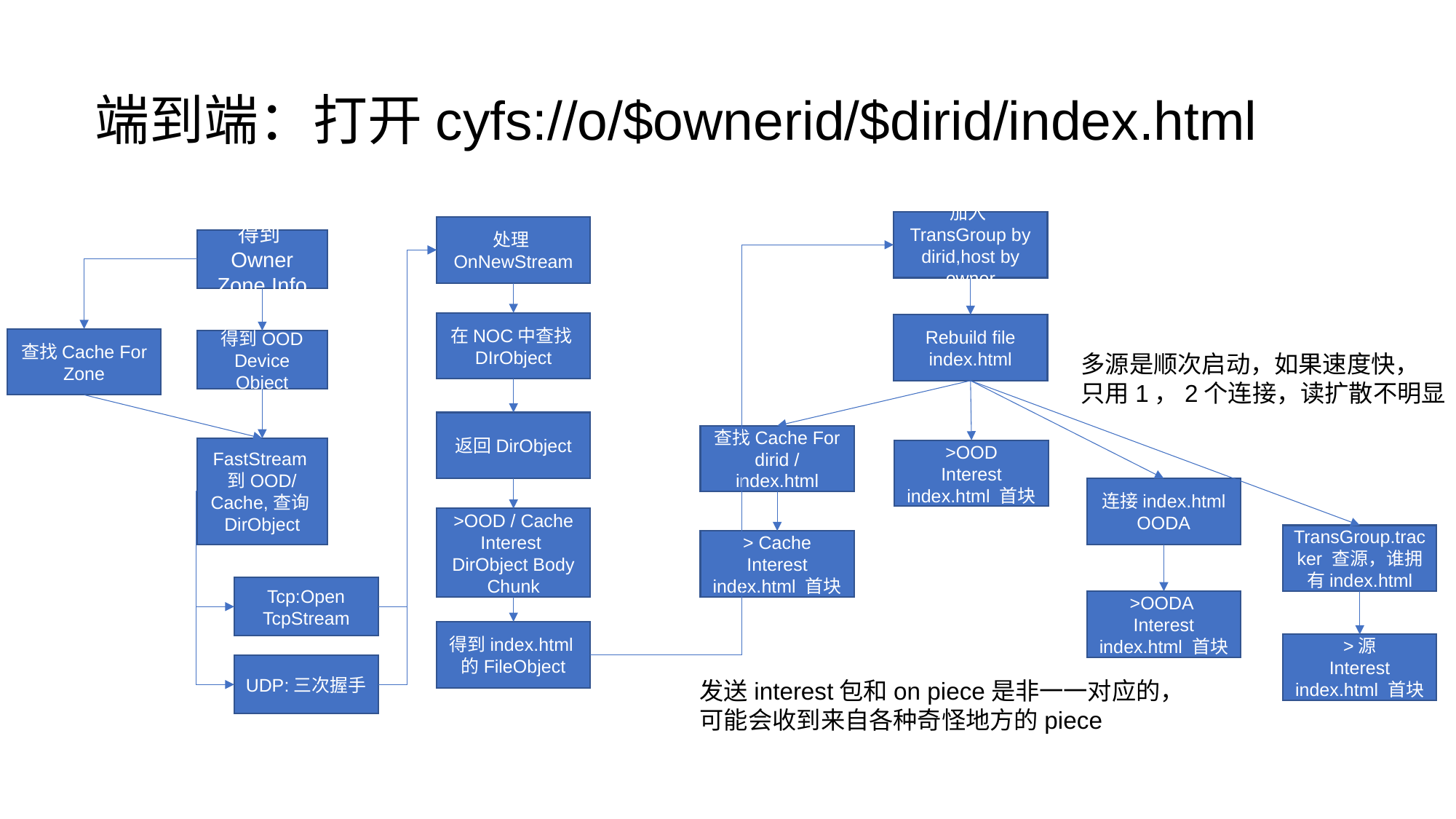

# 端到端：打开cyfs://o/$ownerid/$dirid/index.html
加入TransGroup by dirid,host by owner
处理OnNewStream
得到Owner Zone Info
在NOC中查找DIrObject
Rebuild file index.html
查找Cache For Zone
得到OOD Device Object
多源是顺次启动，如果速度快，
只用1，2个连接，读扩散不明显
返回DirObject
查找Cache For dirid / index.html
FastStream到OOD/Cache,查询DirObject
>OOD
Interest index.html 首块
连接index.html OODA
>OOD / Cache
Interest  DirObject Body Chunk
TransGroup.tracker 查源，谁拥有index.html
> Cache
Interest index.html 首块
Tcp:Open TcpStream
>OODA
Interest index.html 首块
得到index.html的FileObject
>源
Interest index.html 首块
UDP:三次握手
发送interest包和on piece是非一一对应的，
可能会收到来自各种奇怪地方的piece